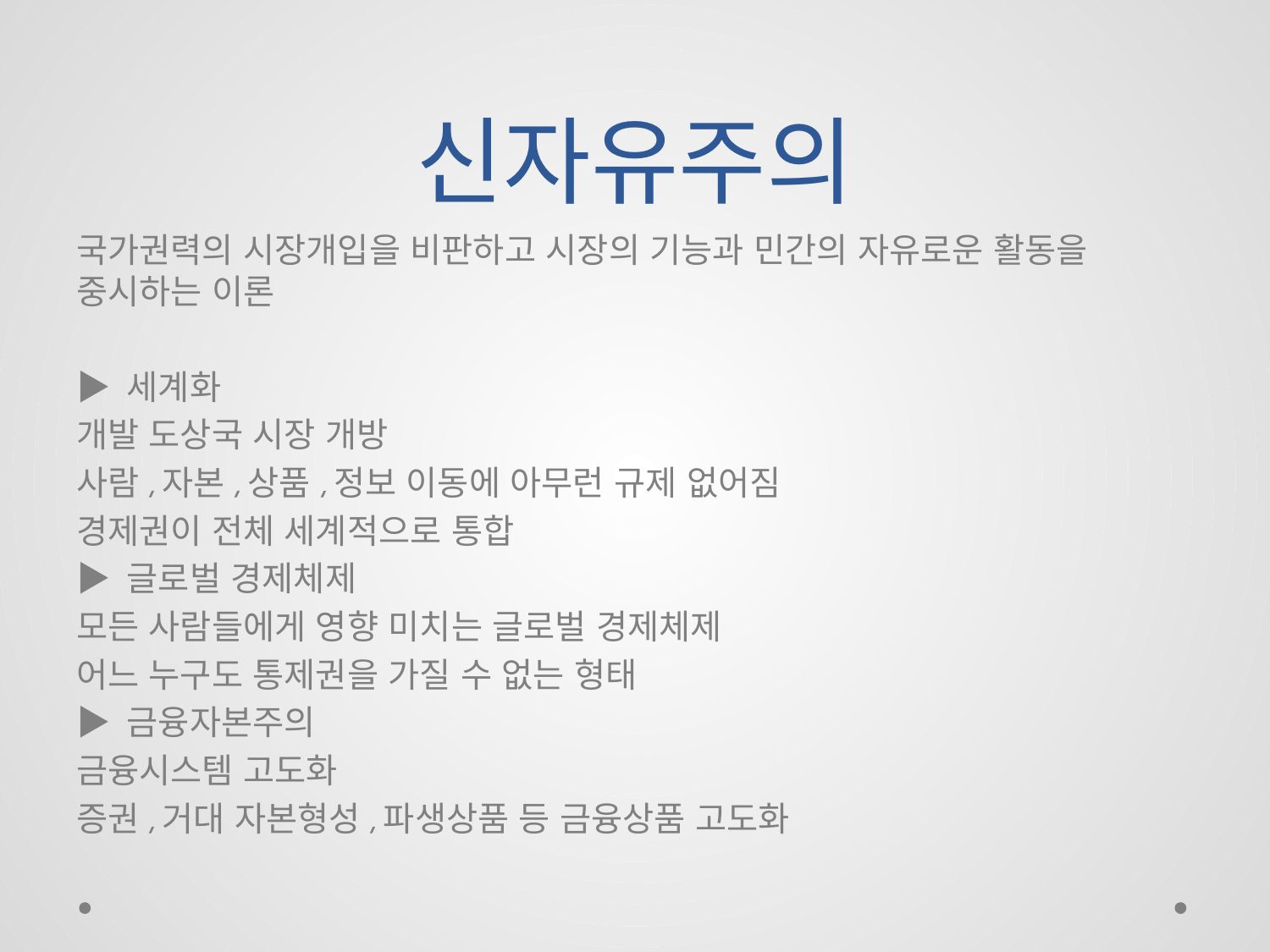

# 신자유주의
국가권력의 시장개입을 비판하고 시장의 기능과 민간의 자유로운 활동을 중시하는 이론

▶ 세계화
개발 도상국 시장 개방
사람,자본,상품,정보 이동에 아무런 규제 없어짐
경제권이 전체 세계적으로 통합
▶ 글로벌 경제체제
모든 사람들에게 영향 미치는 글로벌 경제체제
어느 누구도 통제권을 가질 수 없는 형태
▶ 금융자본주의
금융시스템 고도화
증권,거대 자본형성,파생상품 등 금융상품 고도화